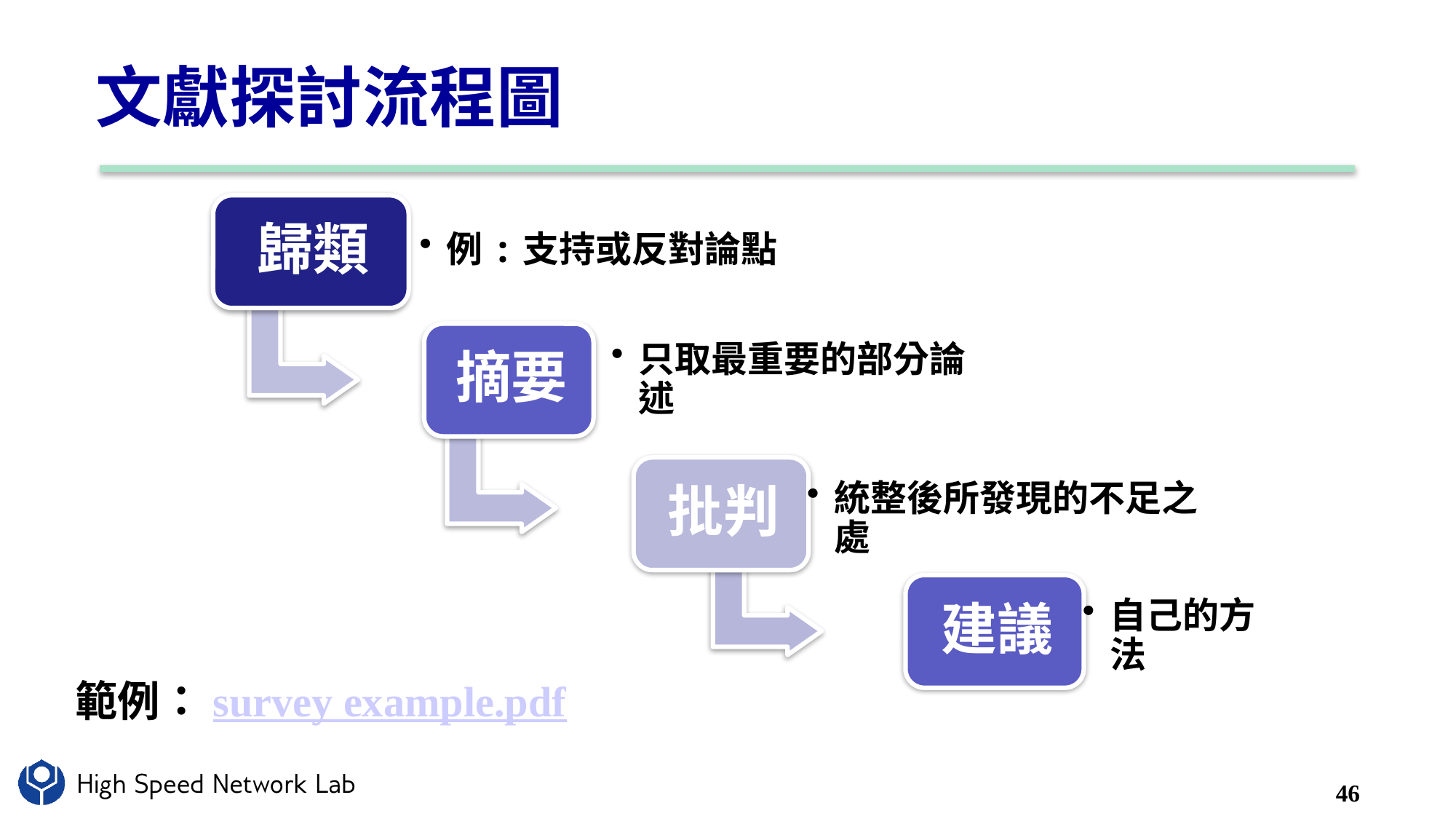

# 文獻探討流程圖
歸類
例:支持或反對論點
摘要
只取最重要的部分論述
批判
統整後所發現的不足之處
建議
自己的方法
範例：survey example.pdf
46